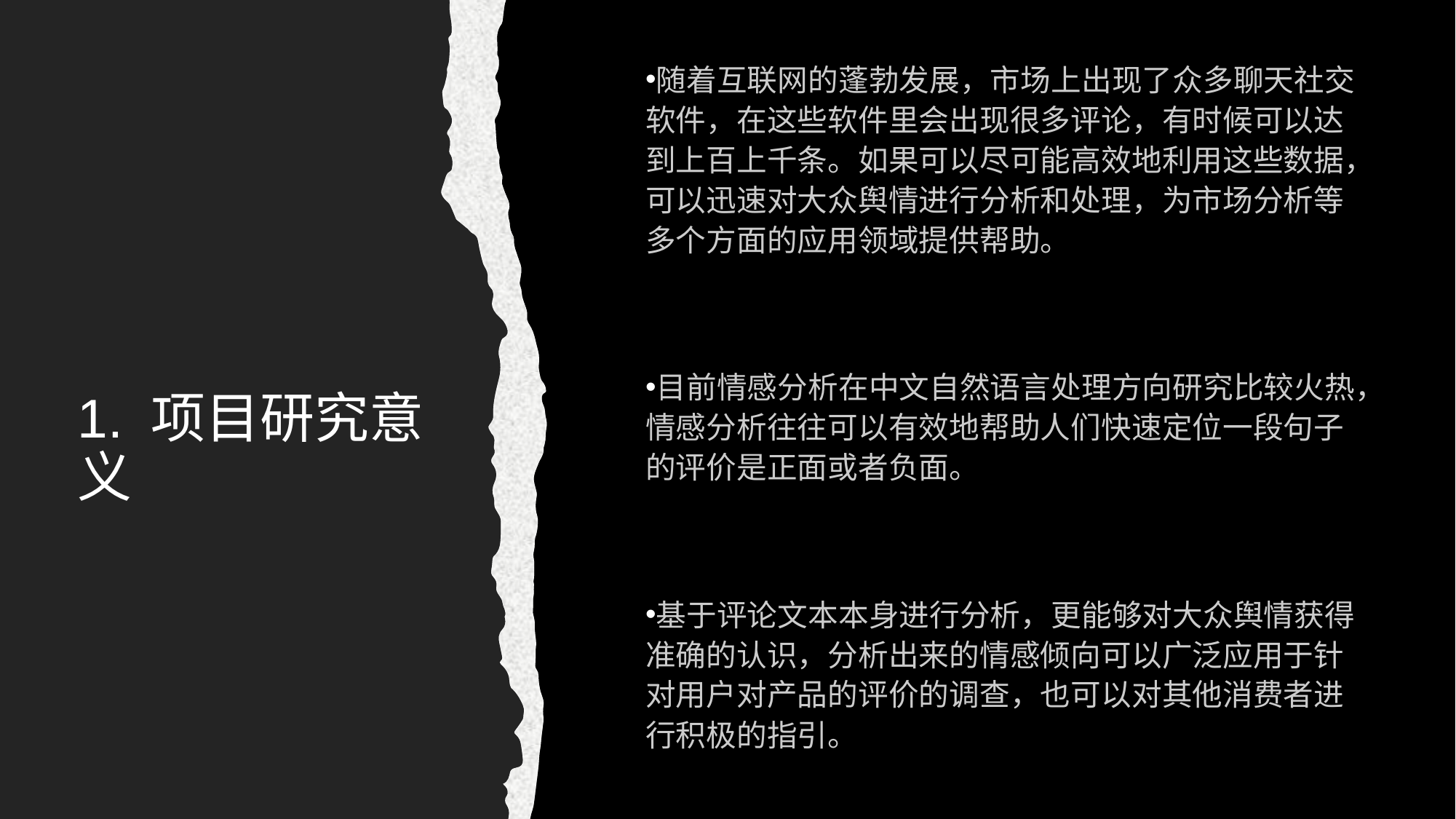

随着互联网的蓬勃发展，市场上出现了众多聊天社交软件，在这些软件里会出现很多评论，有时候可以达到上百上千条。如果可以尽可能高效地利用这些数据，可以迅速对大众舆情进行分析和处理，为市场分析等多个方面的应用领域提供帮助。

目前情感分析在中文自然语言处理方向研究比较火热，情感分析往往可以有效地帮助人们快速定位一段句子的评价是正面或者负面。

基于评论文本本身进行分析，更能够对大众舆情获得准确的认识，分析出来的情感倾向可以广泛应用于针对用户对产品的评价的调查，也可以对其他消费者进行积极的指引。

1. 项目研究意义